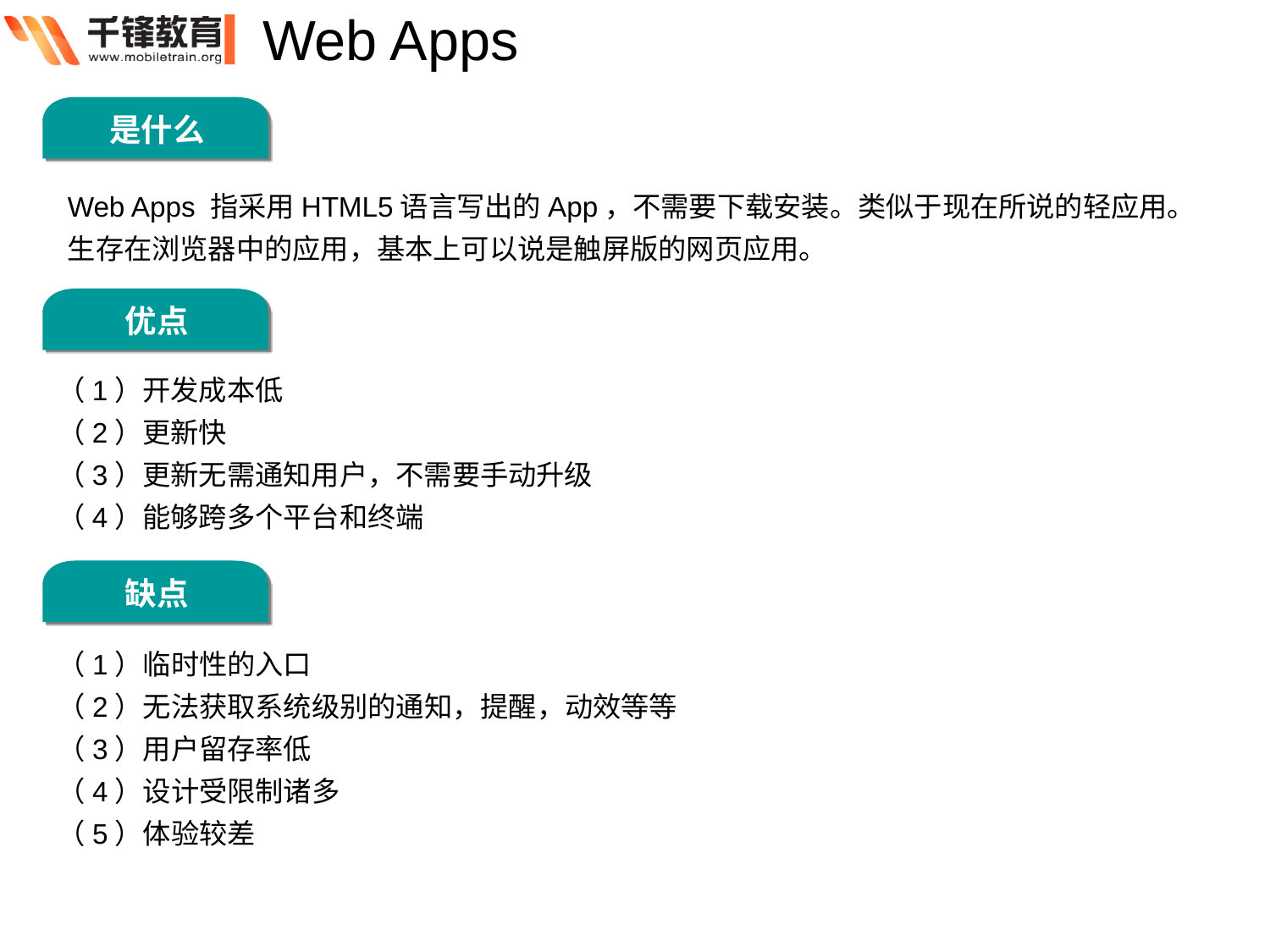

Web Apps

是什么
Web Apps 指采用HTML5语言写出的App，不需要下载安装。类似于现在所说的轻应用。生存在浏览器中的应用，基本上可以说是触屏版的网页应用。

优点
（1）开发成本低
（2）更新快
（3）更新无需通知用户，不需要手动升级
（4）能够跨多个平台和终端

缺点
（1）临时性的入口
（2）无法获取系统级别的通知，提醒，动效等等
（3）用户留存率低
（4）设计受限制诸多
（5）体验较差